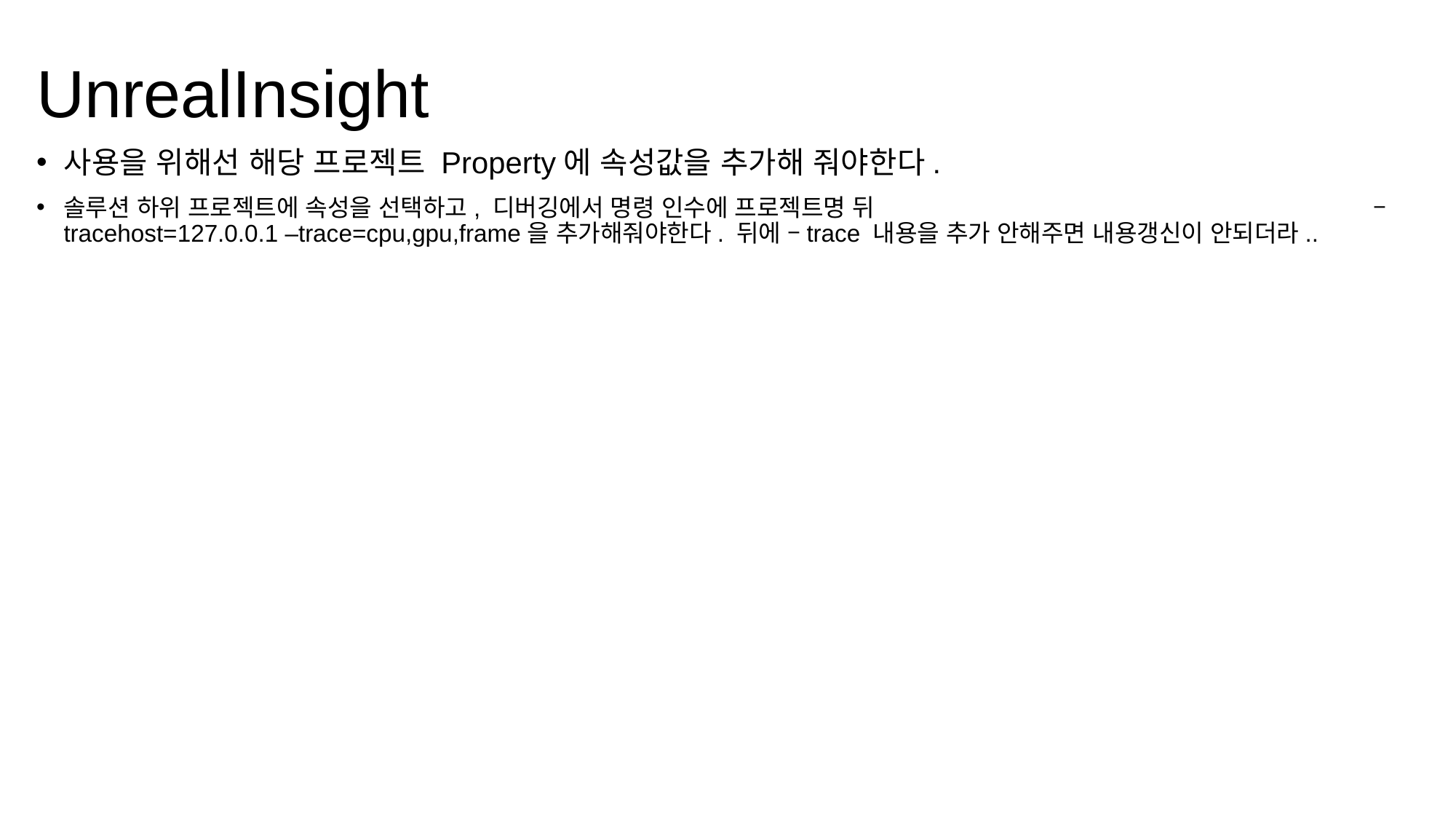

UnrealInsight
사용을 위해선 해당 프로젝트 Property에 속성값을 추가해 줘야한다.
솔루션 하위 프로젝트에 속성을 선택하고, 디버깅에서 명령 인수에 프로젝트명 뒤 					–tracehost=127.0.0.1 –trace=cpu,gpu,frame을 추가해줘야한다. 뒤에 –trace 내용을 추가 안해주면 내용갱신이 안되더라..